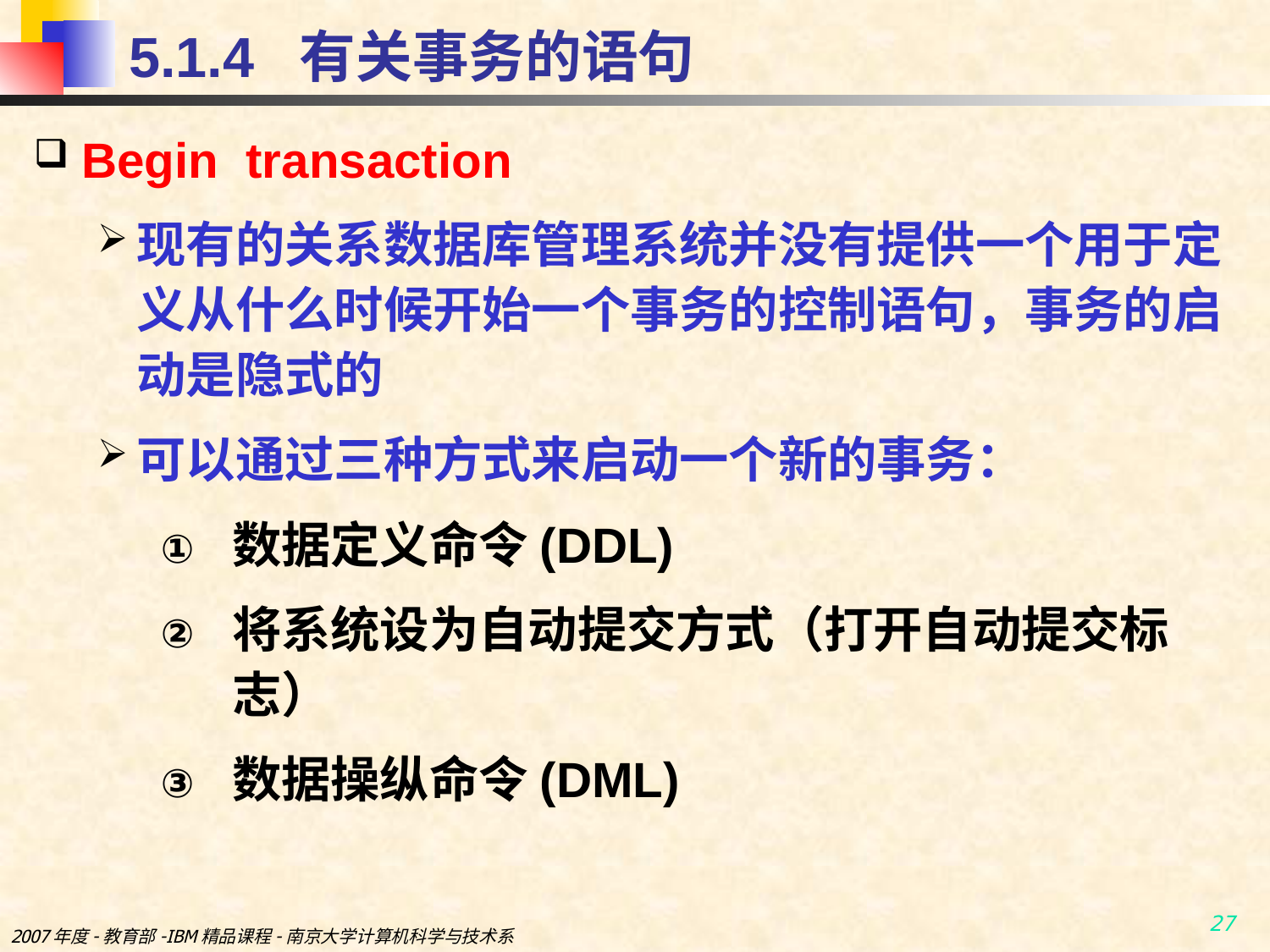

# 5.1.4  有关事务的语句
Begin  transaction
现有的关系数据库管理系统并没有提供一个用于定义从什么时候开始一个事务的控制语句，事务的启动是隐式的
可以通过三种方式来启动一个新的事务：
数据定义命令(DDL)
将系统设为自动提交方式（打开自动提交标志）
数据操纵命令(DML)
27